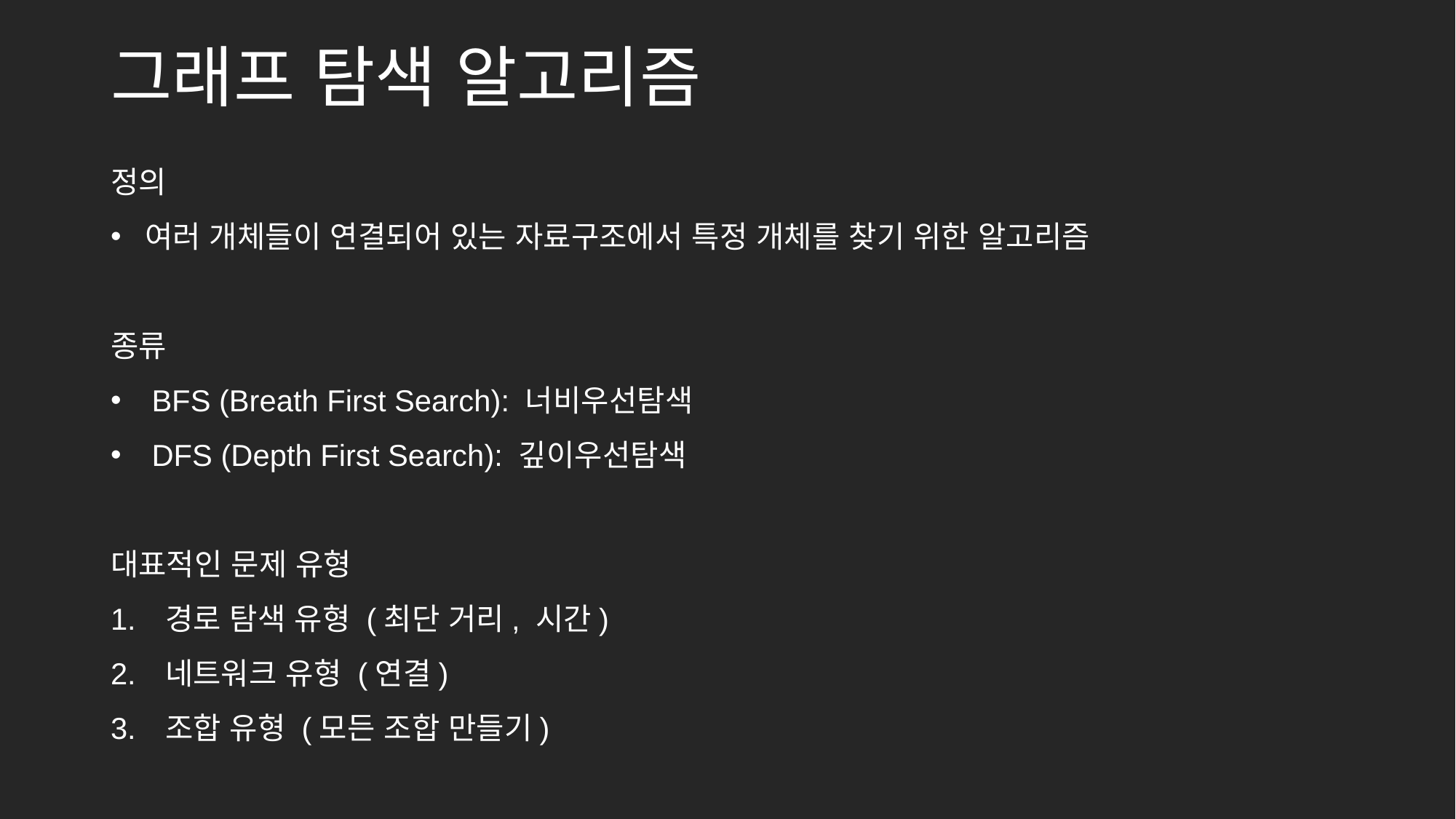

그래프 탐색 알고리즘
정의
여러 개체들이 연결되어 있는 자료구조에서 특정 개체를 찾기 위한 알고리즘

종류
BFS (Breath First Search): 너비우선탐색
DFS (Depth First Search): 깊이우선탐색

대표적인 문제 유형
경로 탐색 유형 (최단 거리, 시간)
네트워크 유형 (연결)
조합 유형 (모든 조합 만들기)